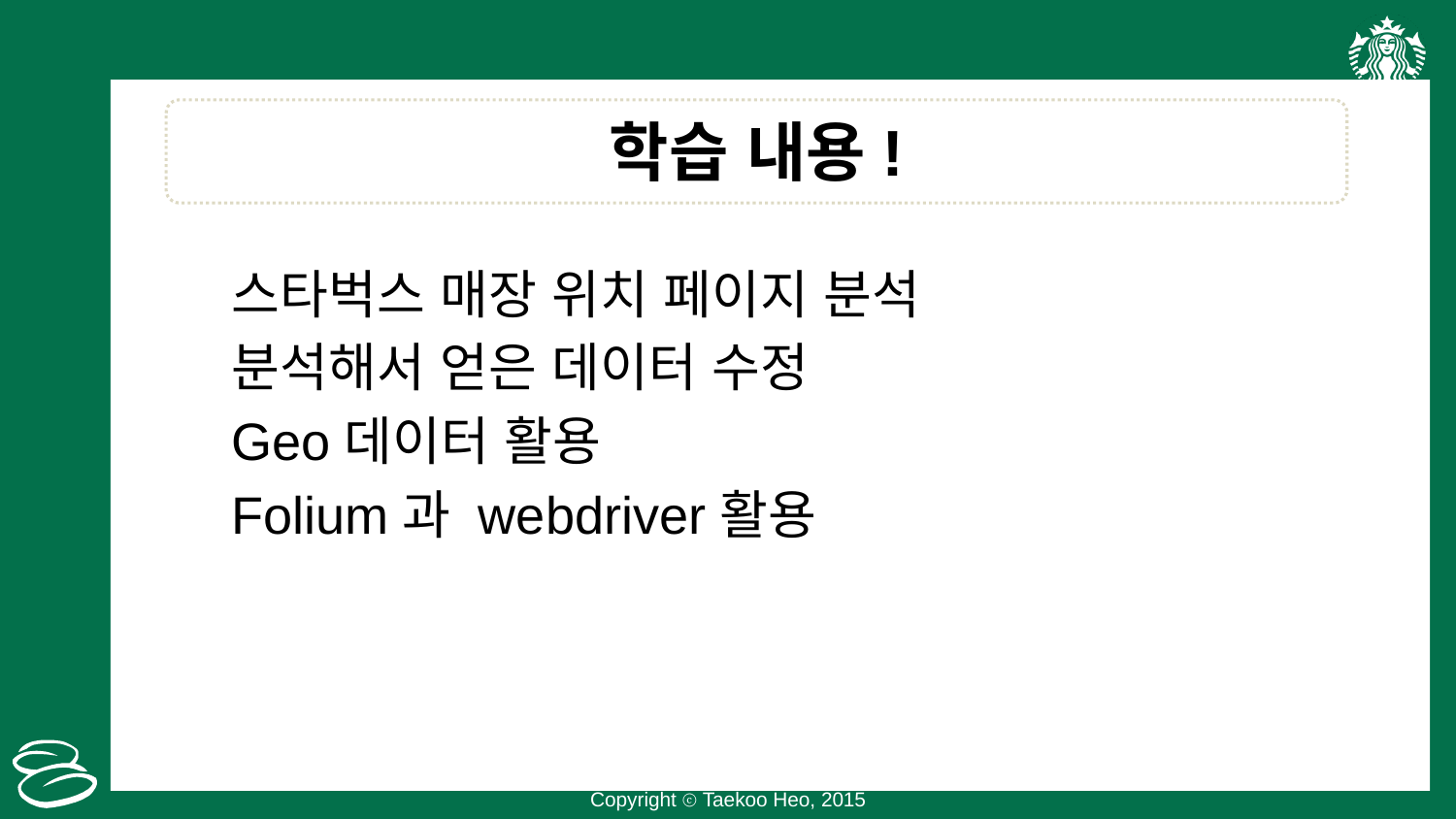

학습 내용!
스타벅스 매장 위치 페이지 분석
분석해서 얻은 데이터 수정
Geo데이터 활용
Folium과 webdriver활용